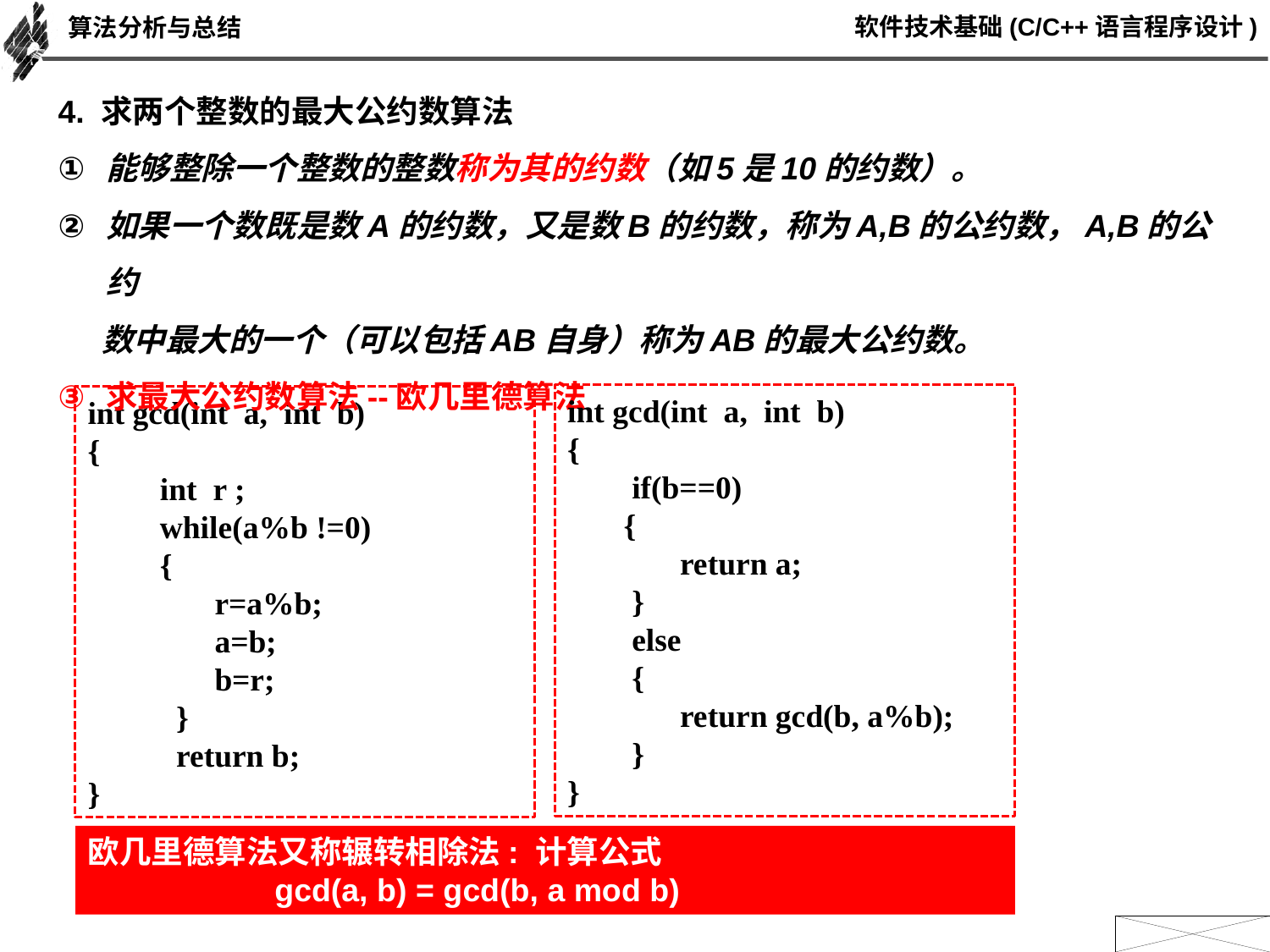

算法分析与总结
4. 求两个整数的最大公约数算法
能够整除一个整数的整数称为其的约数（如5是10的约数）。
如果一个数既是数A的约数，又是数B的约数，称为A,B的公约数，A,B的公约
     数中最大的一个（可以包括AB自身）称为AB的最大公约数。
求最大公约数算法--欧几里德算法
int gcd(int  a,  int  b)
{
        if(b==0)
       {
              return a;
        }
        else
        {
              return gcd(b, a%b);
        }
}
int gcd(int  a,  int  b)
{
         int  r ;
         while(a%b !=0)
         {
	r=a%b;
	a=b;
	b=r;
           }
           return b;
}
欧几里德算法又称辗转相除法: 计算公式
                     gcd(a, b) = gcd(b, a mod b)